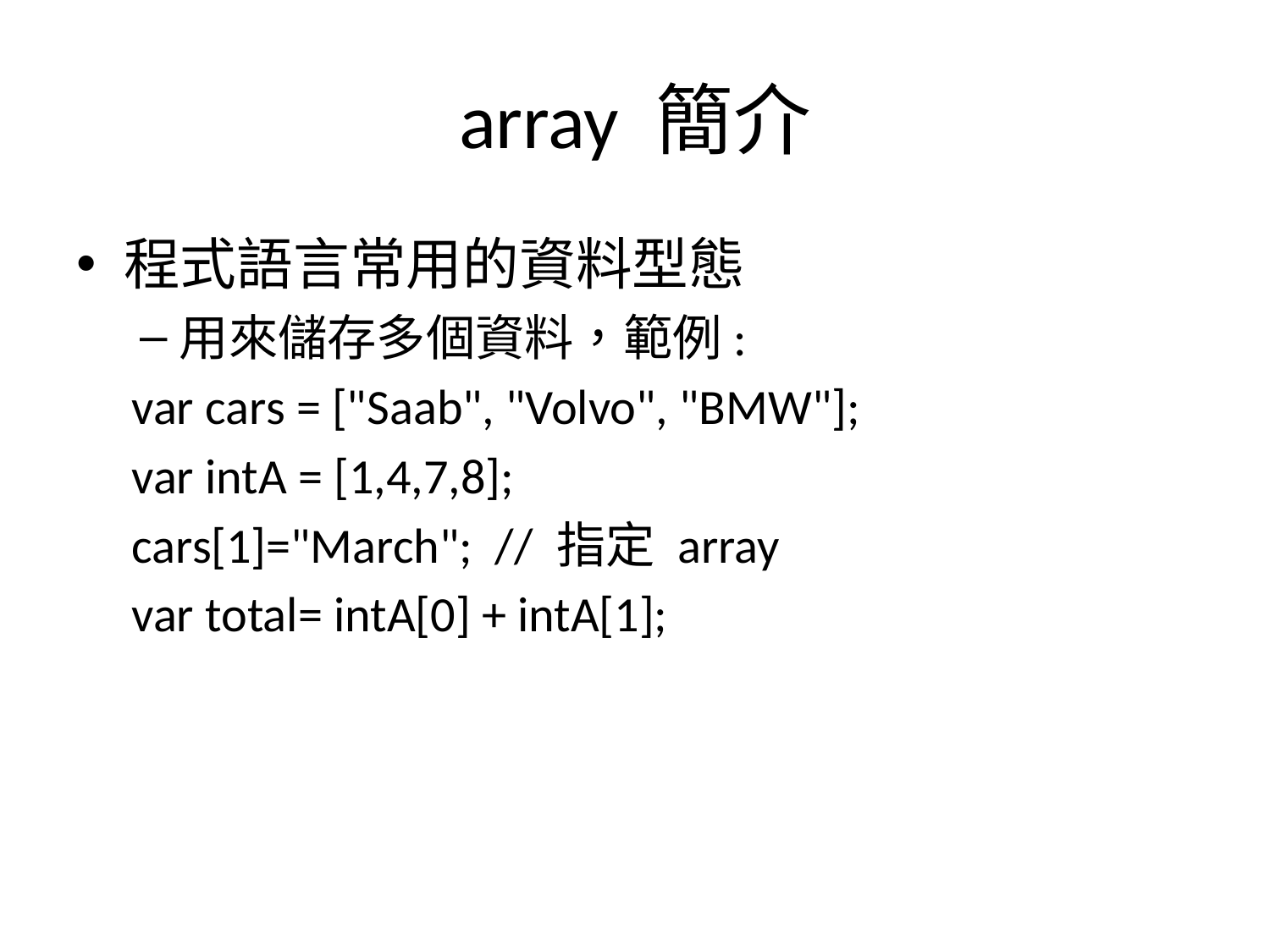

# array 簡介
程式語言常用的資料型態
用來儲存多個資料，範例:
var cars = ["Saab", "Volvo", "BMW"];
var intA = [1,4,7,8];
cars[1]="March";  // 指定 array
var total= intA[0] + intA[1];